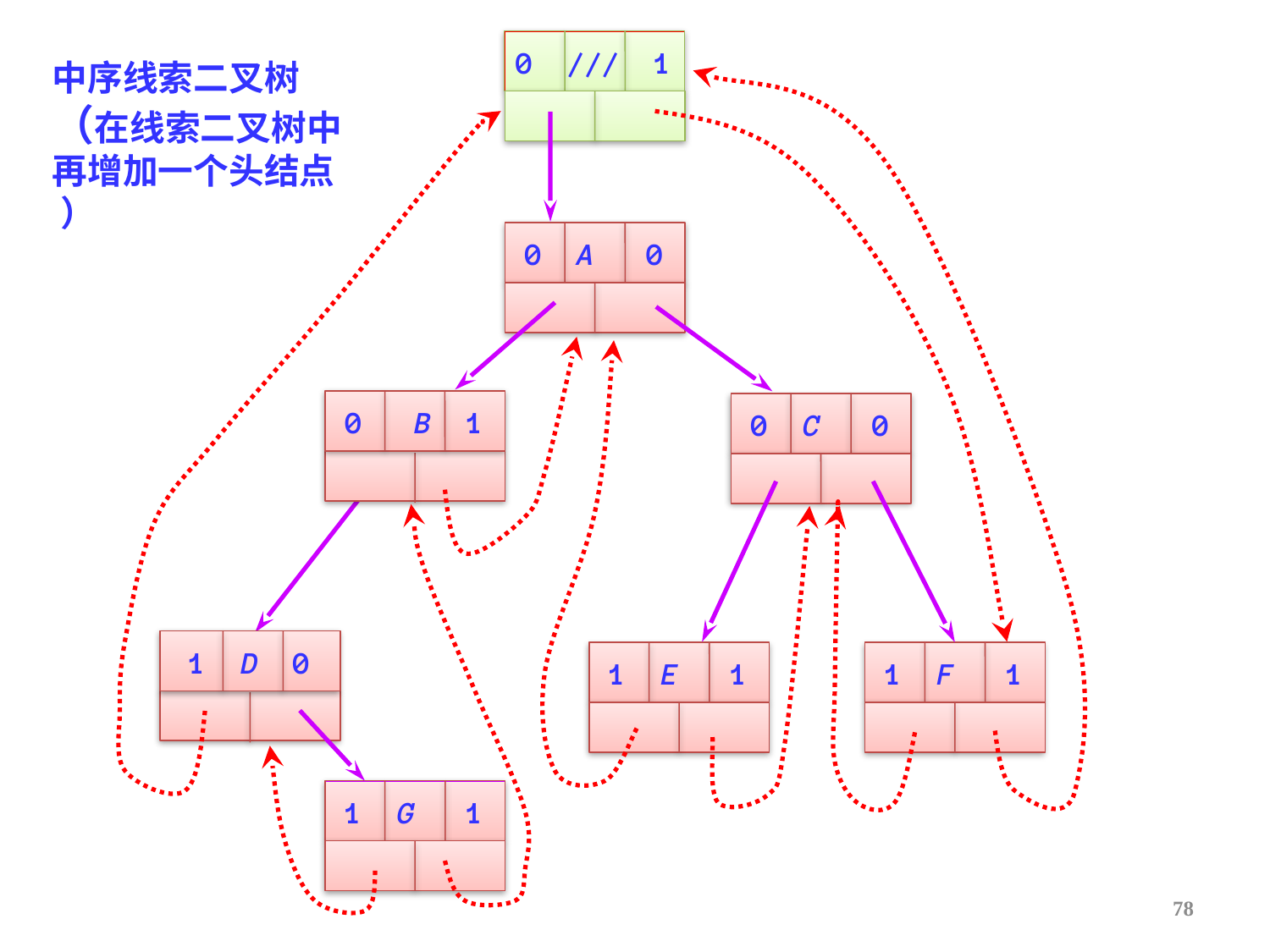

0  ///  1

中序线索二叉树（在线索二叉树中再增加一个头结点 ）

0  A   0

0   B  1

0  C   0

1  D  0

1  E   1

1  F   1

1  G   1

78